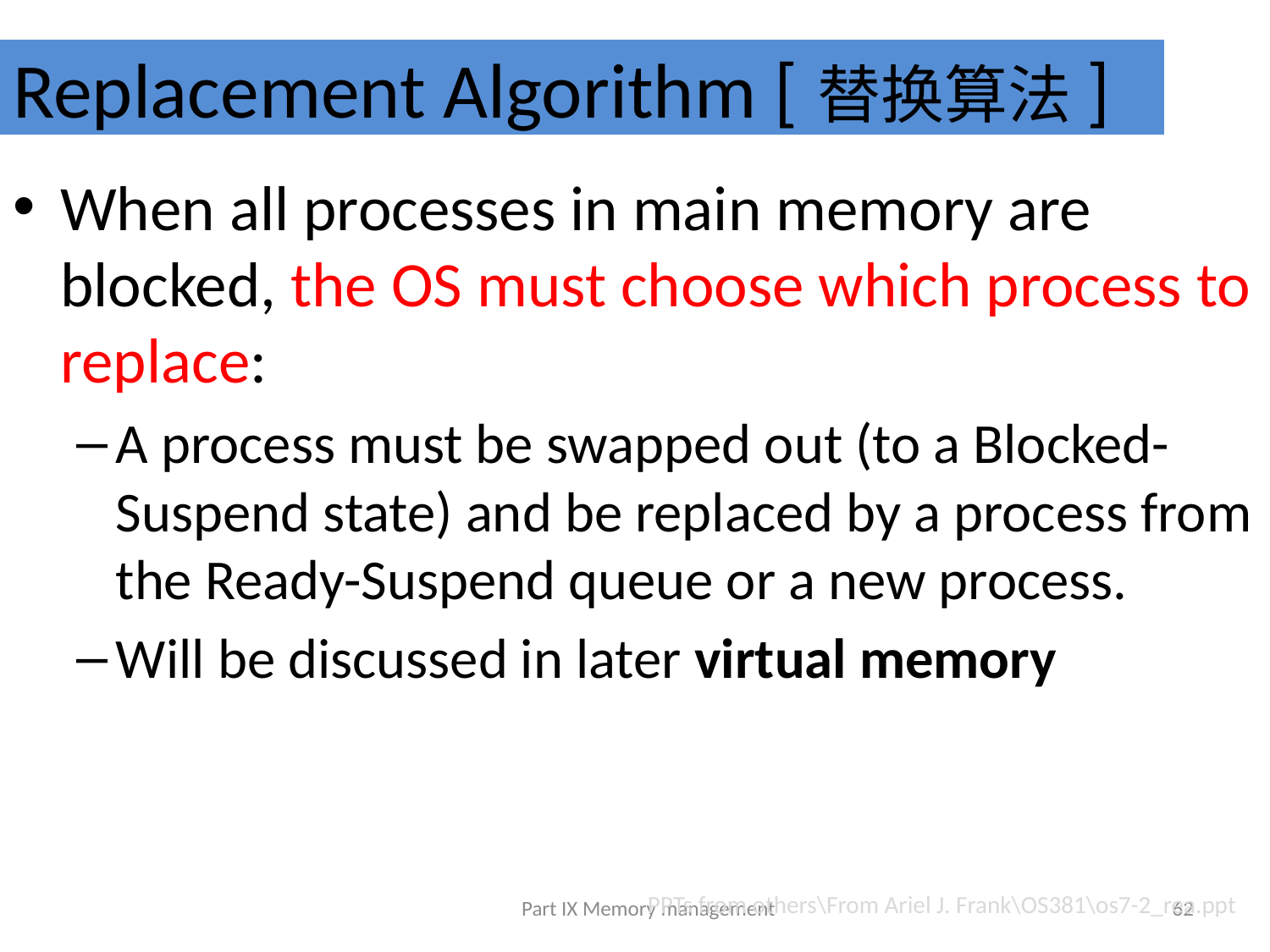

# Replacement Algorithm [替换算法]
When all processes in main memory are blocked, the OS must choose which process to replace:
A process must be swapped out (to a Blocked-Suspend state) and be replaced by a process from the Ready-Suspend queue or a new process.
Will be discussed in later virtual memory
Part IX Memory management
62
PPTs from others\From Ariel J. Frank\OS381\os7-2_rea.ppt